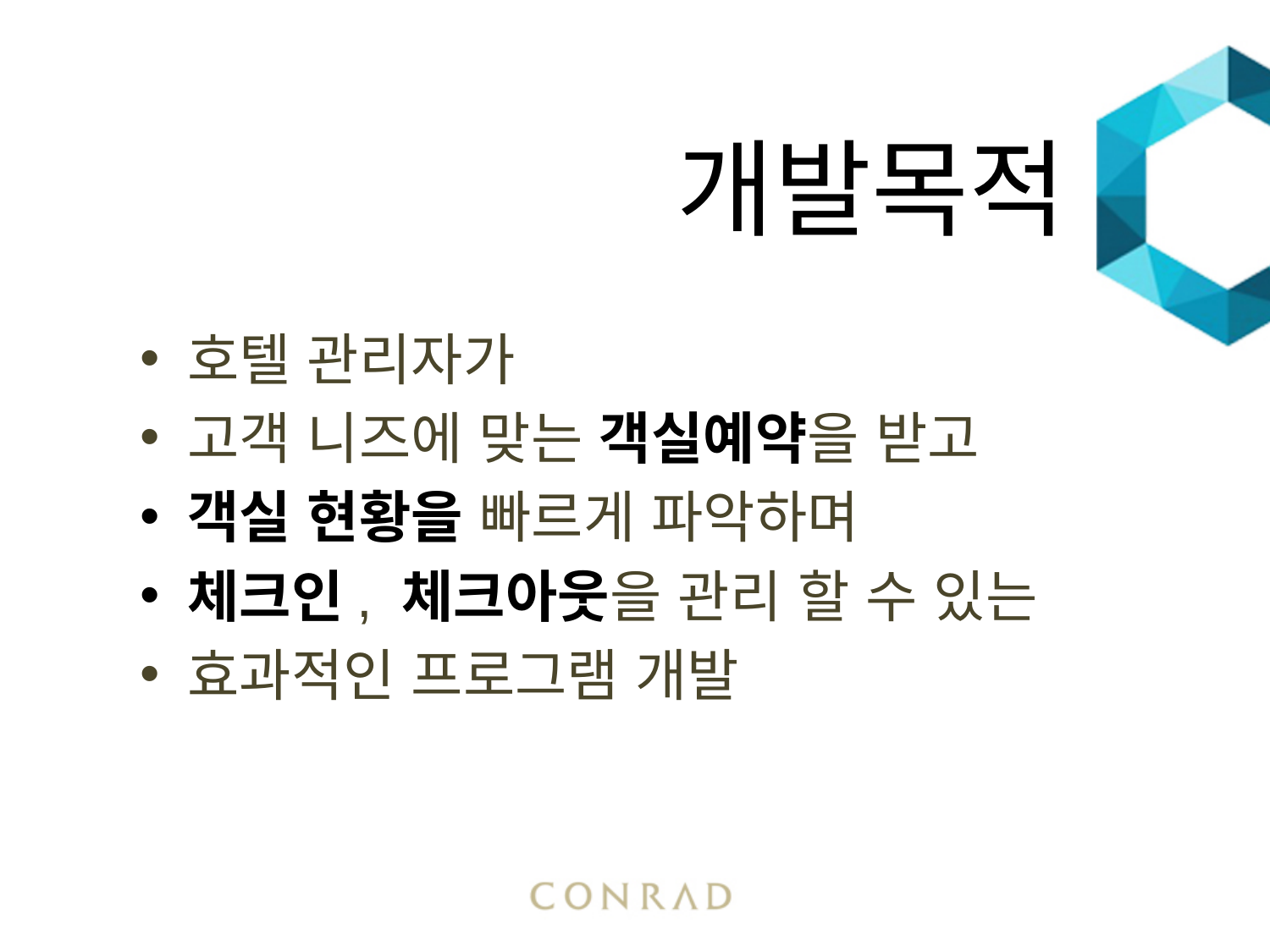

개발목적
호텔 관리자가
고객 니즈에 맞는 객실예약을 받고
객실 현황을 빠르게 파악하며
체크인, 체크아웃을 관리 할 수 있는
효과적인 프로그램 개발